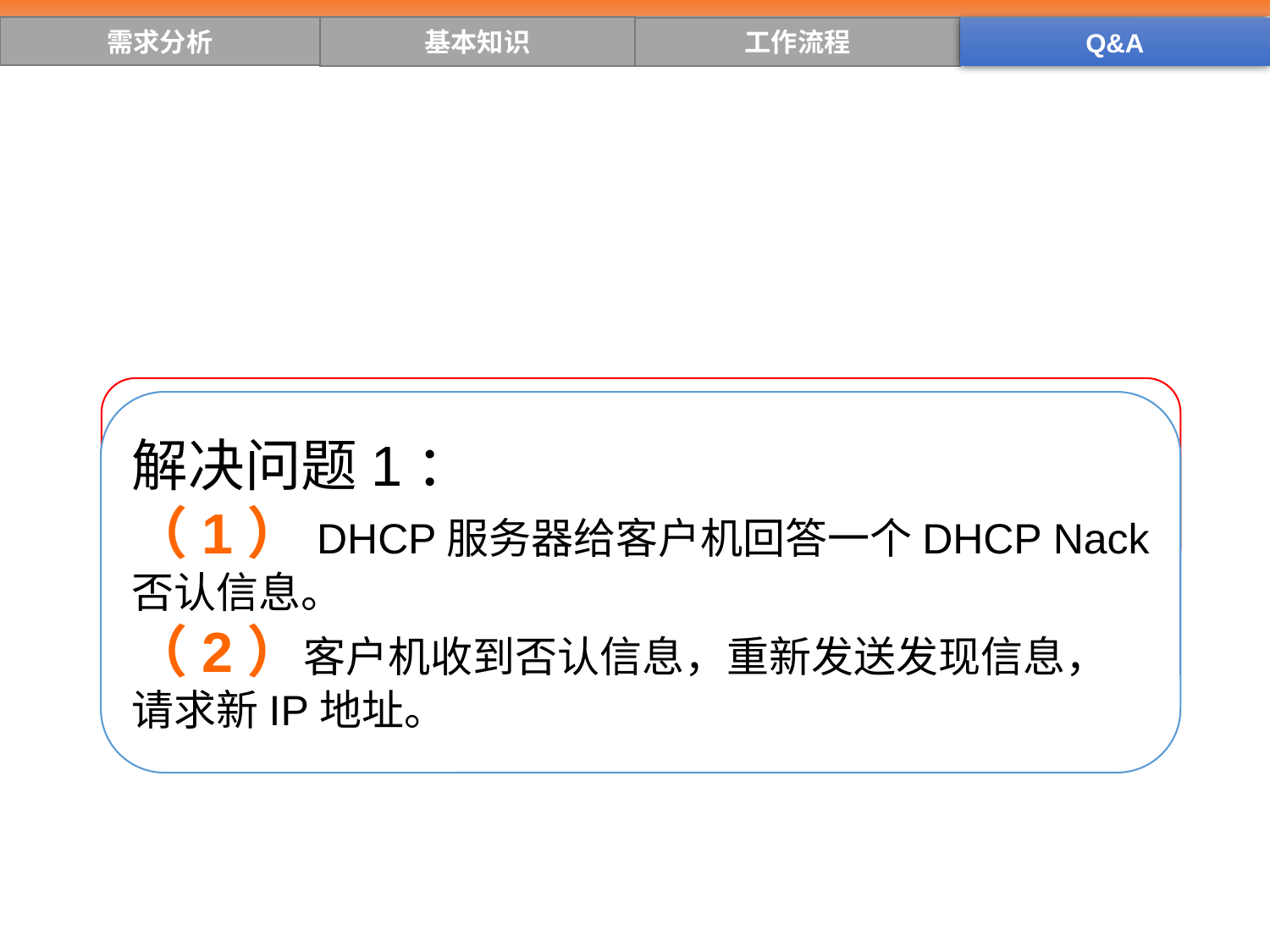

需求分析
基本知识
工作流程
Q&A
问题1：若此IP地址无法再分配给客户机使用，怎么办？
解决问题1：
（1）DHCP服务器给客户机回答一个DHCP Nack否认信息。
（2）客户机收到否认信息，重新发送发现信息，请求新IP地址。